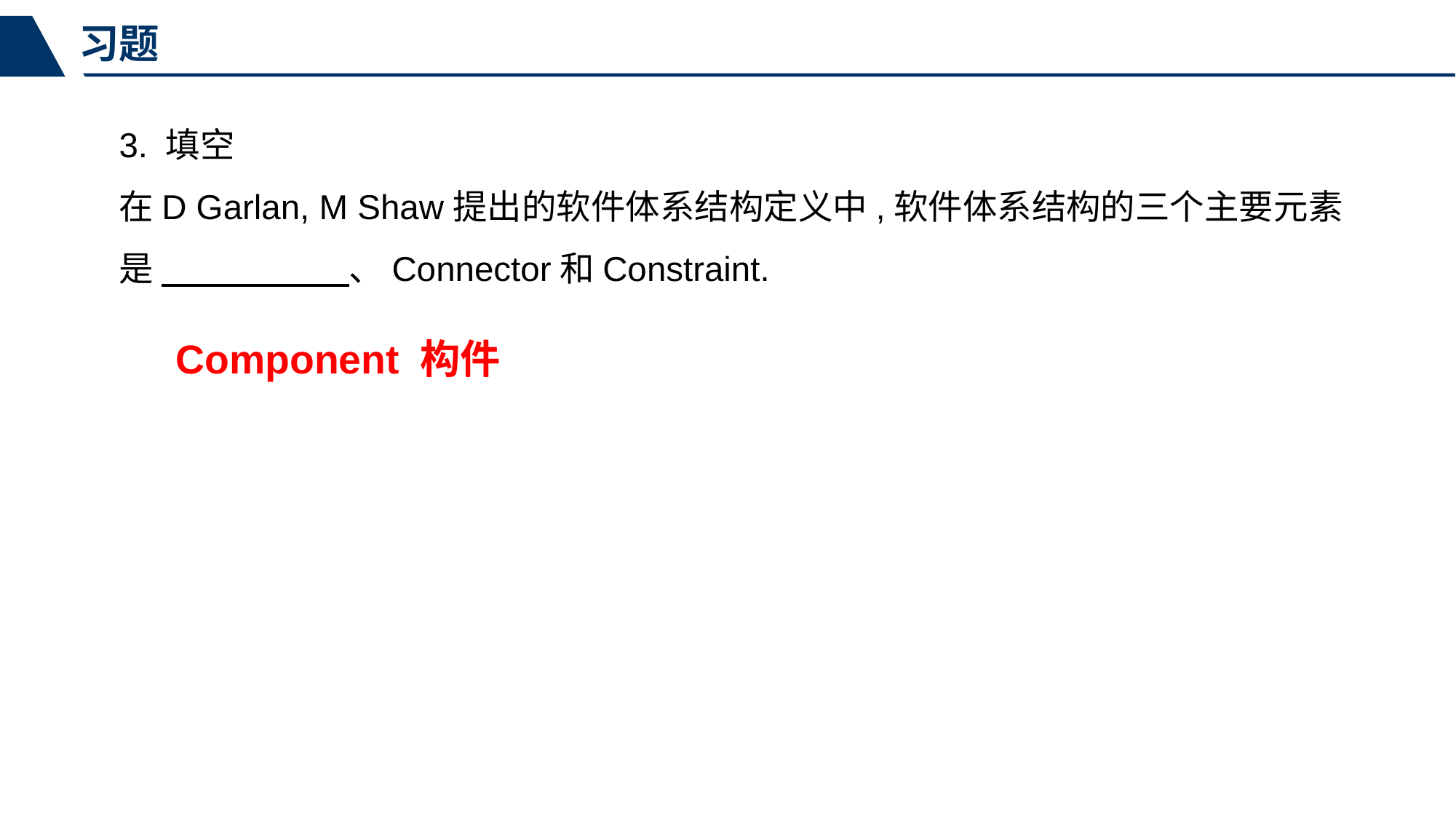

习题

3. 填空
在D Garlan, M Shaw提出的软件体系结构定义中,软件体系结构的三个主要元素是                         、Connector和Constraint.
Component 构件